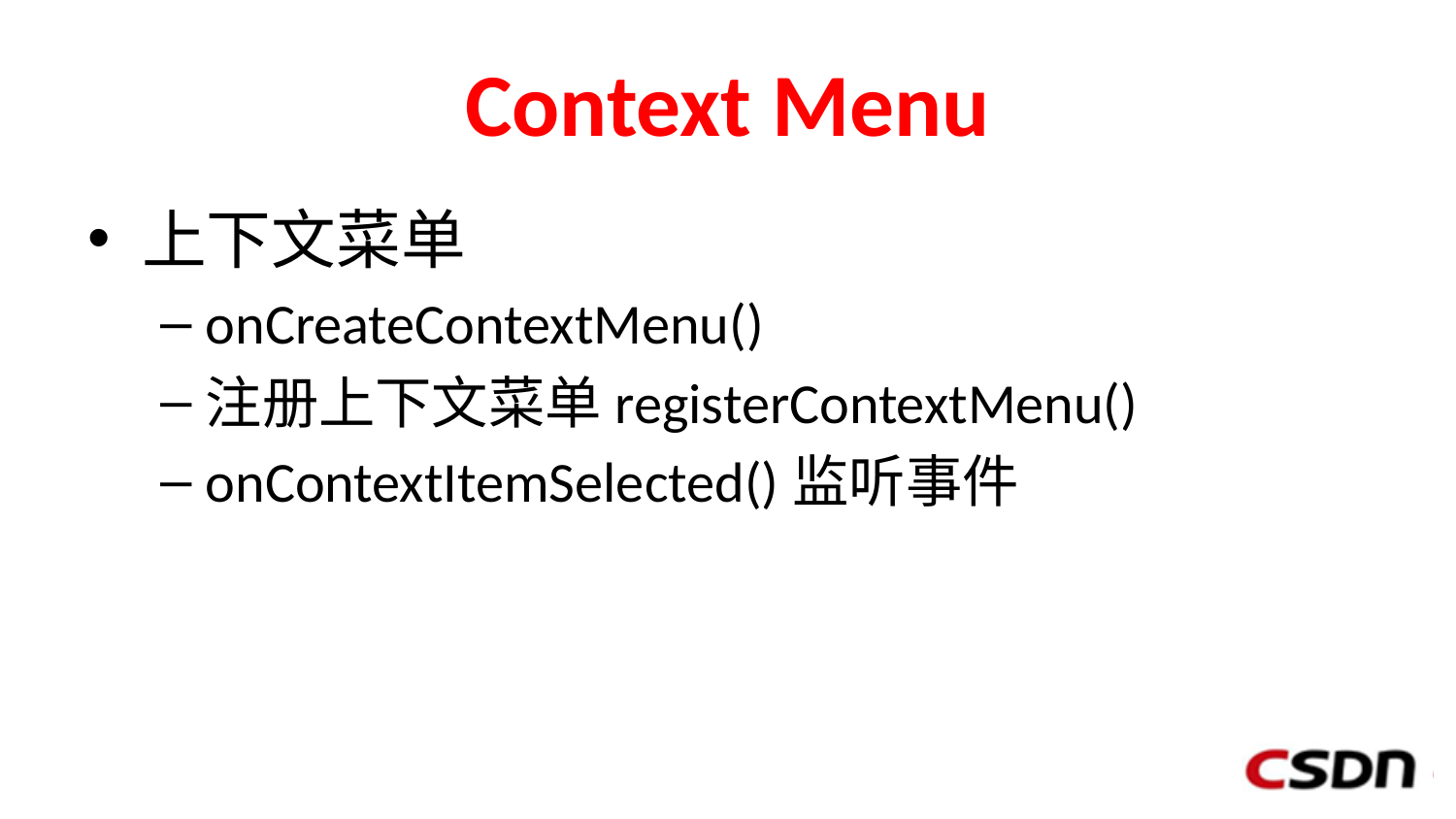

# Context Menu
上下文菜单
onCreateContextMenu()
注册上下文菜单registerContextMenu()
onContextItemSelected()监听事件